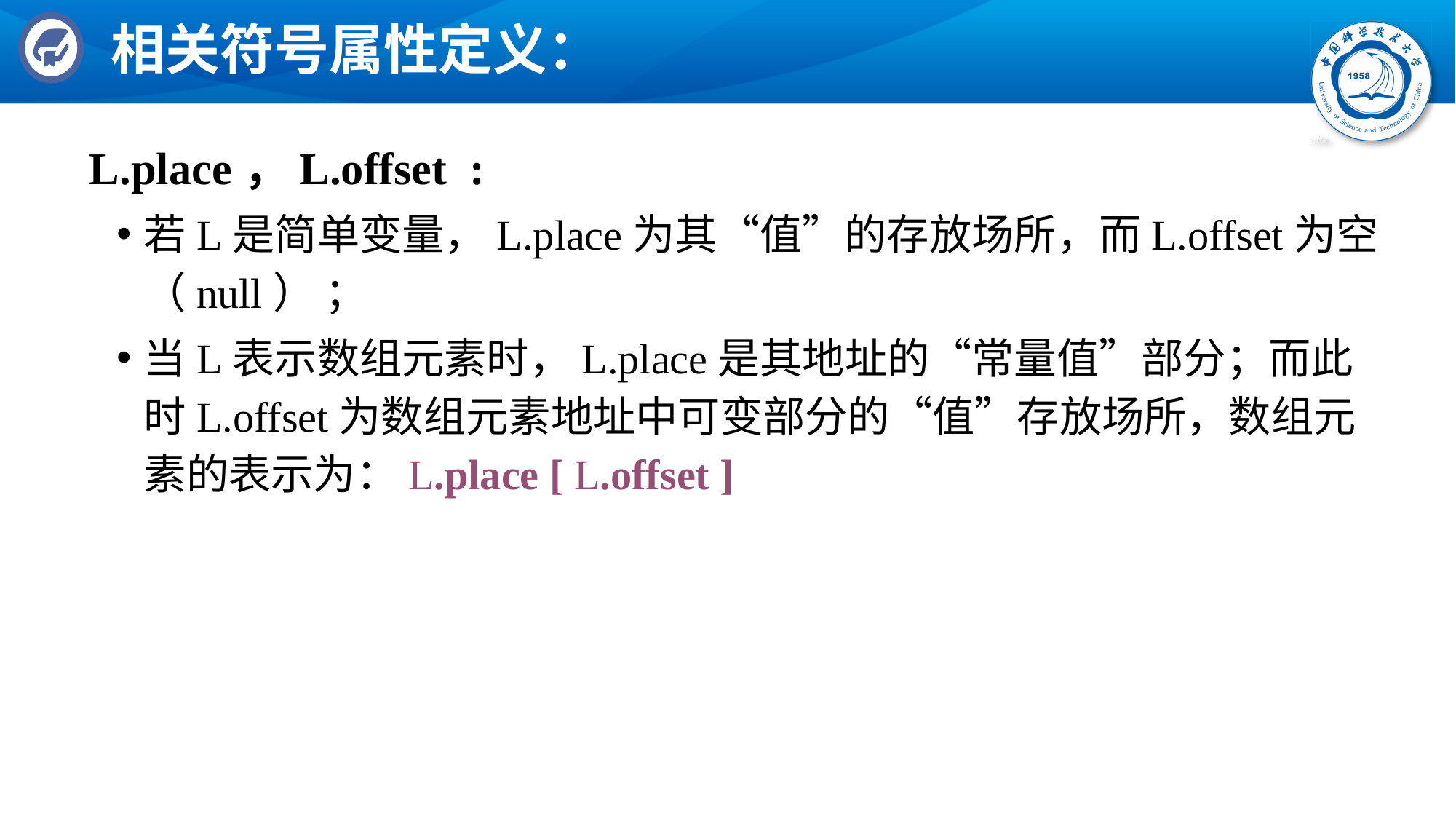

# 相关符号属性定义：
	L.place，L.offset  :
若L是简单变量，L.place为其“值”的存放场所，而L.offset为空（null） ；
当L表示数组元素时，L.place是其地址的“常量值”部分；而此时L.offset为数组元素地址中可变部分的“值”存放场所，数组元素的表示为：L.place [ L.offset ]